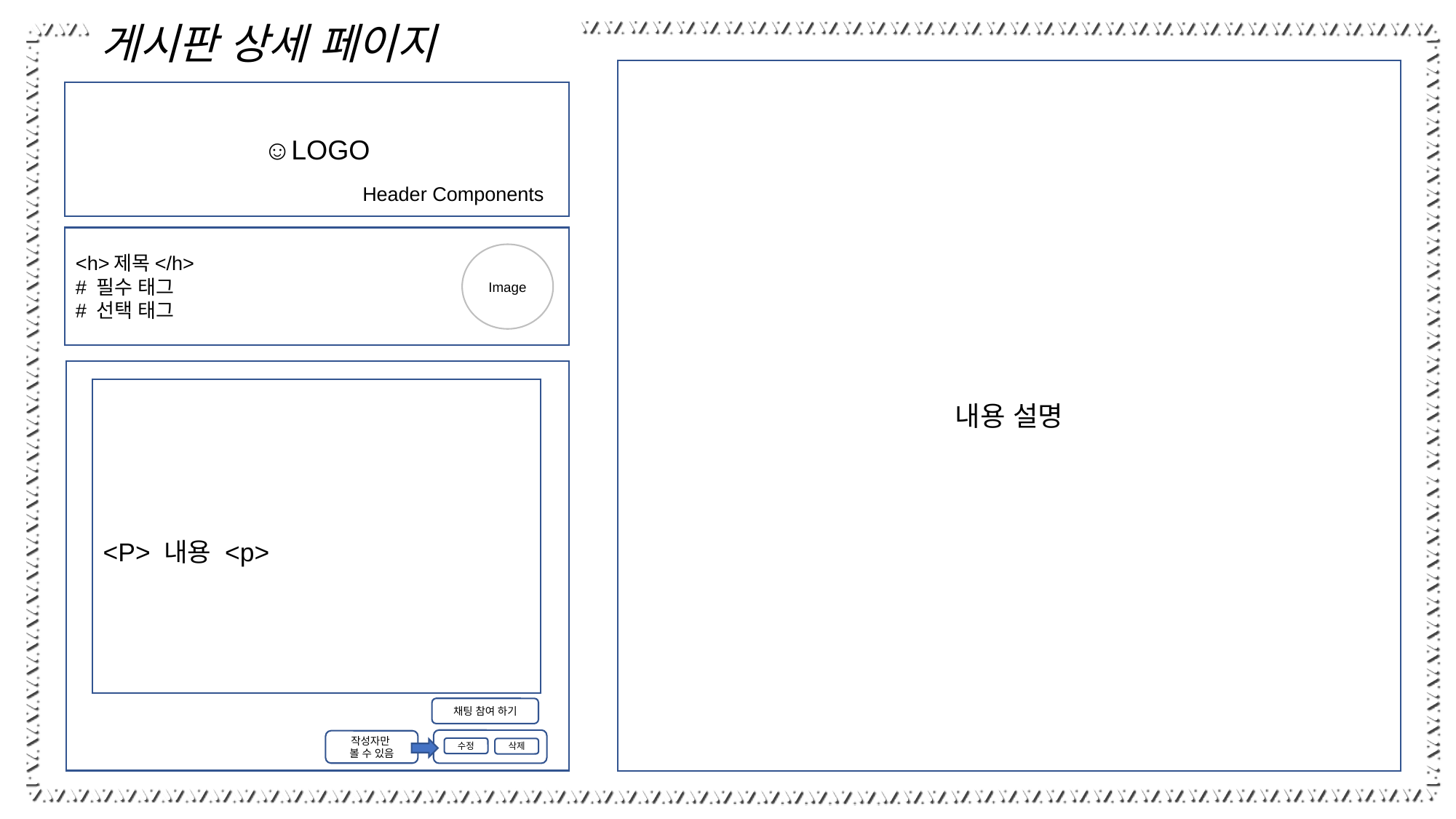

게시판 상세 페이지

내용 설명
☺LOGO
Header Components
<h>제목</h>
# 필수 태그
# 선택 태그
Image

<P> 내용 <p>
채팅 참여 하기

작성자만
볼 수 있음
수정
삭제